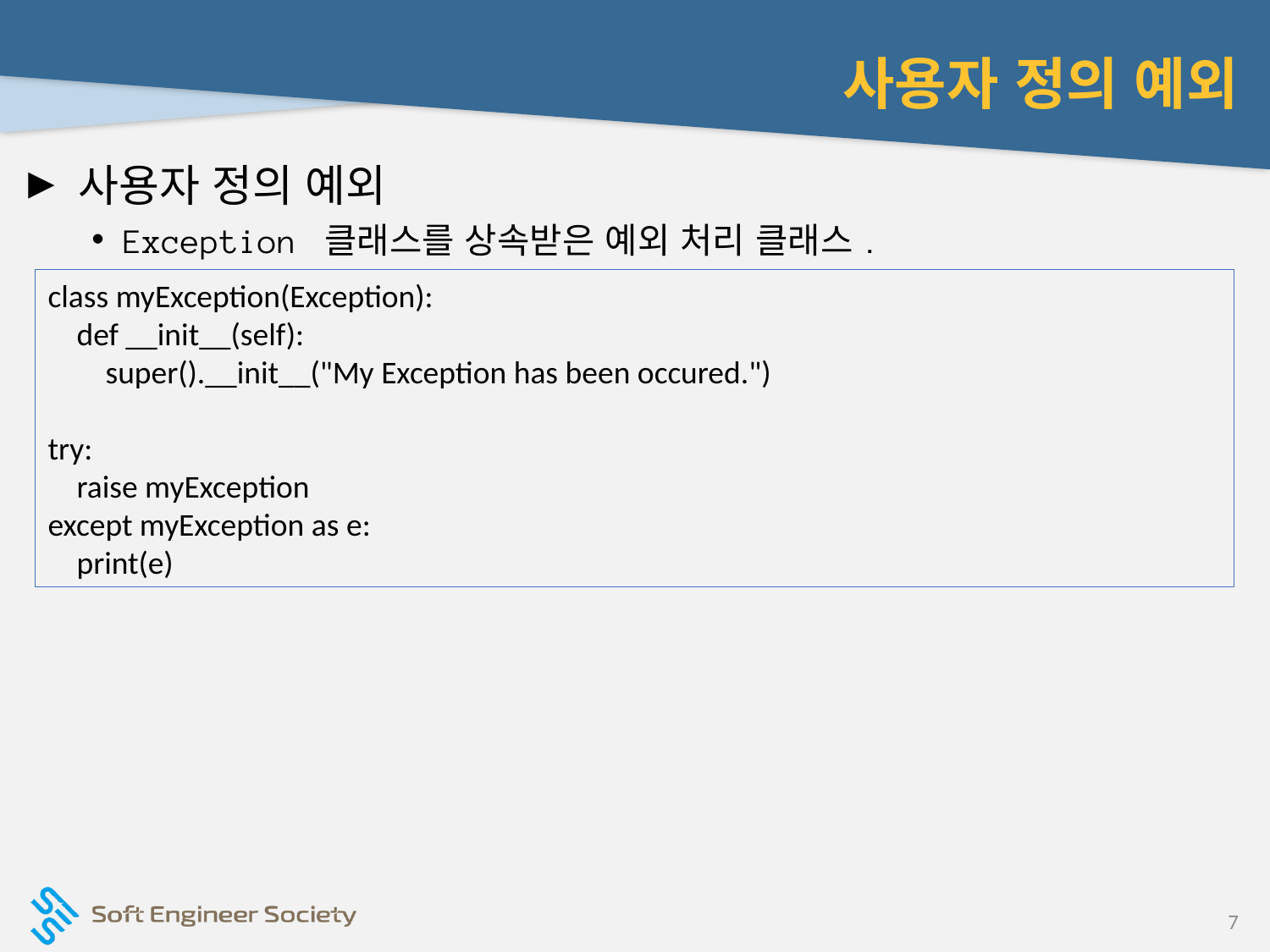

# 사용자 정의 예외
사용자 정의 예외
Exception 클래스를 상속받은 예외 처리 클래스.
class myException(Exception):
    def __init__(self):
        super().__init__("My Exception has been occured.")

try:
    raise myException
except myException as e:
    print(e)
7